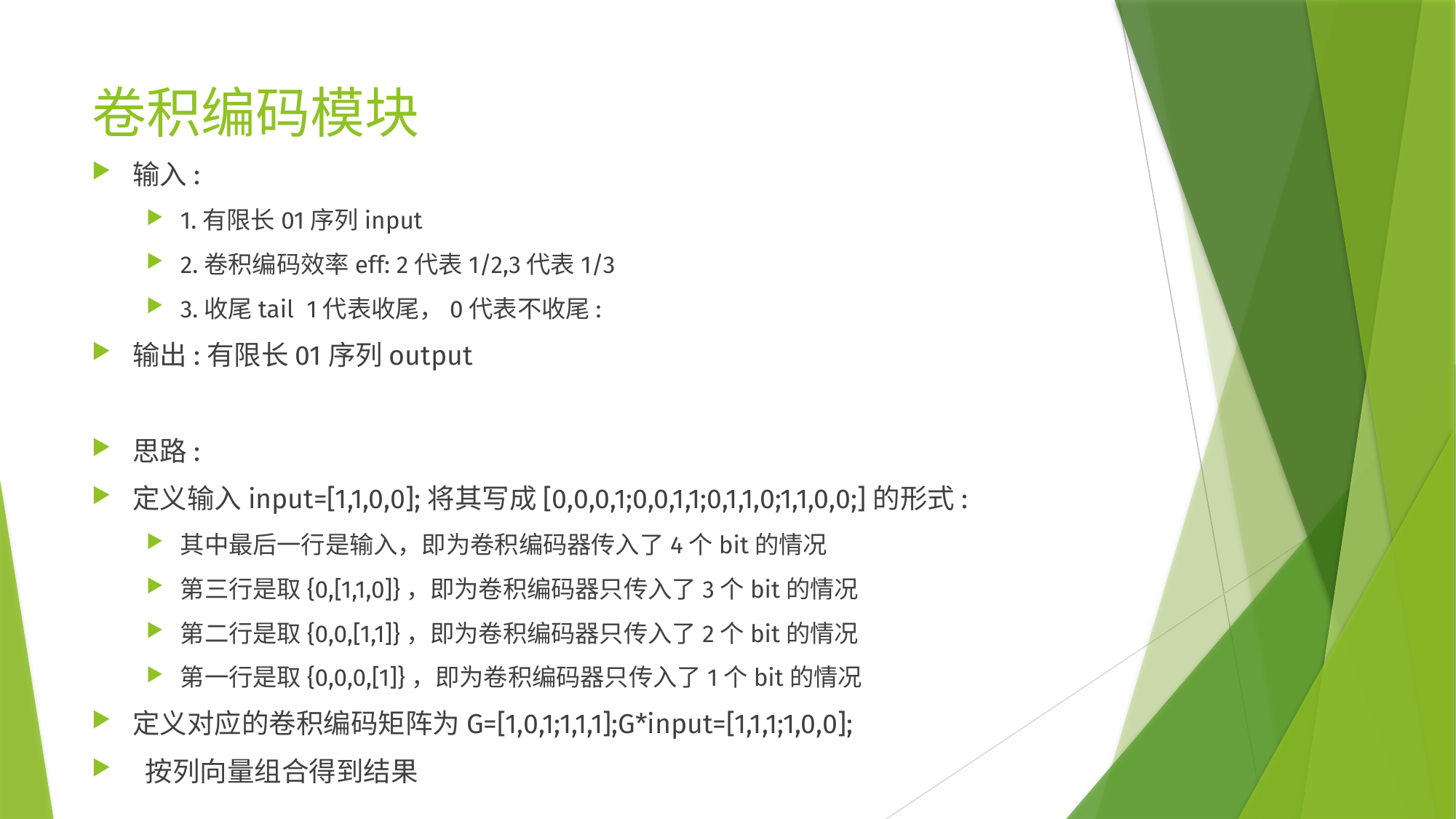

# 卷积编码模块
输入:
1.有限长01序列input
2.卷积编码效率eff: 2代表1/2,3代表1/3
3.收尾tail  1代表收尾，0代表不收尾:
输出:有限长01序列output

思路:
定义输入input=[1,1,0,0];将其写成[0,0,0,1;0,0,1,1;0,1,1,0;1,1,0,0;]的形式:
其中最后一行是输入，即为卷积编码器传入了4个bit的情况
第三行是取{0,[1,1,0]}，即为卷积编码器只传入了3个bit的情况
第二行是取{0,0,[1,1]}，即为卷积编码器只传入了2个bit的情况
第一行是取{0,0,0,[1]}，即为卷积编码器只传入了1个bit的情况
定义对应的卷积编码矩阵为G=[1,0,1;1,1,1];G*input=[1,1,1;1,0,0];
 按列向量组合得到结果